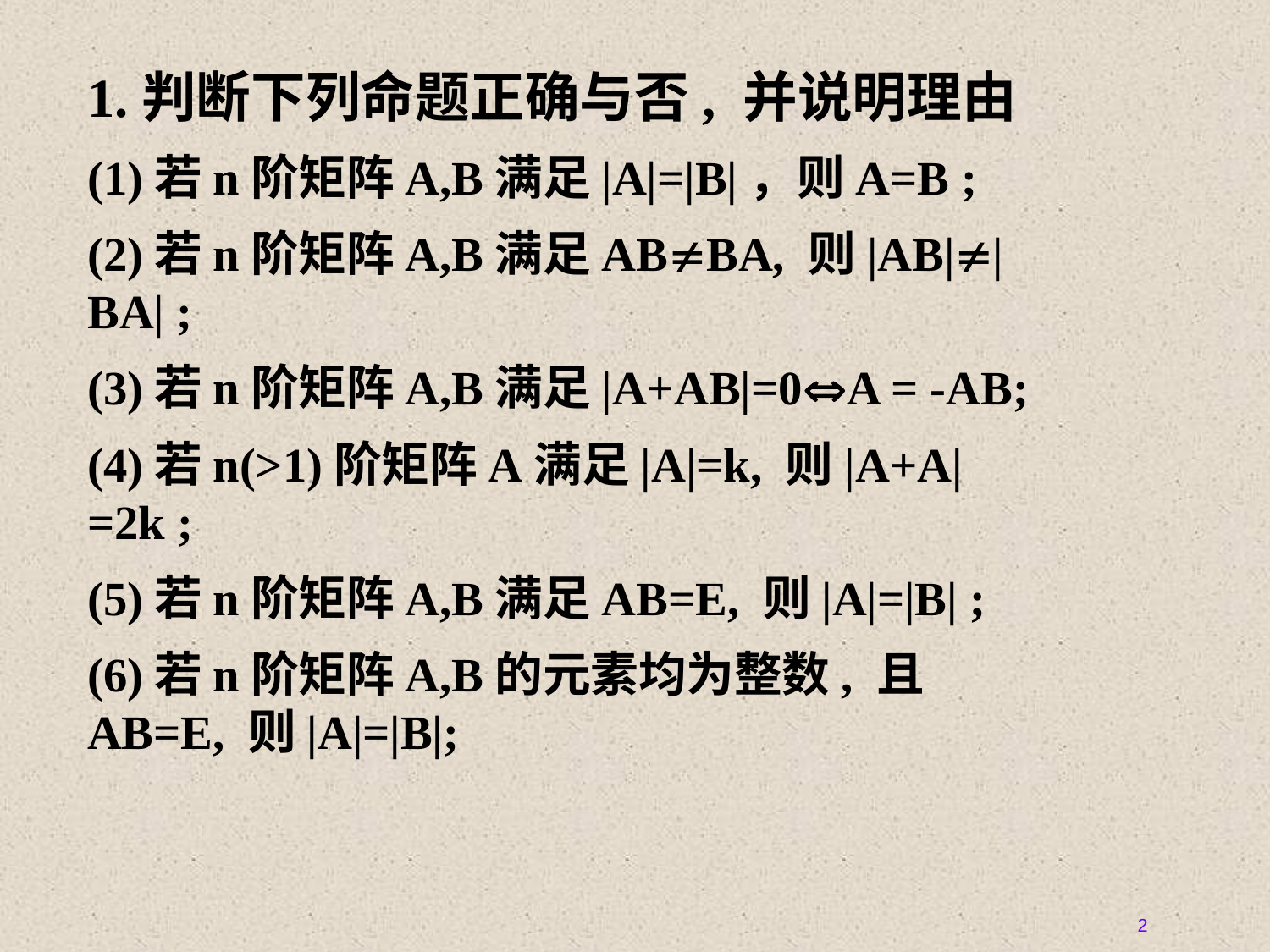

1.判断下列命题正确与否, 并说明理由
(1)若n阶矩阵A,B满足|A|=|B|，则A=B ;
(2)若n阶矩阵A,B满足AB≠BA, 则|AB|≠|BA| ;
(3)若n阶矩阵A,B满足|A+AB|=0⇔A = -AB;
(4)若n(>1)阶矩阵A满足|A|=k, 则|A+A|=2k ;
(5)若n阶矩阵A,B满足AB=E, 则|A|=|B| ;
(6)若n阶矩阵A,B的元素均为整数, 且AB=E, 则|A|=|B|;